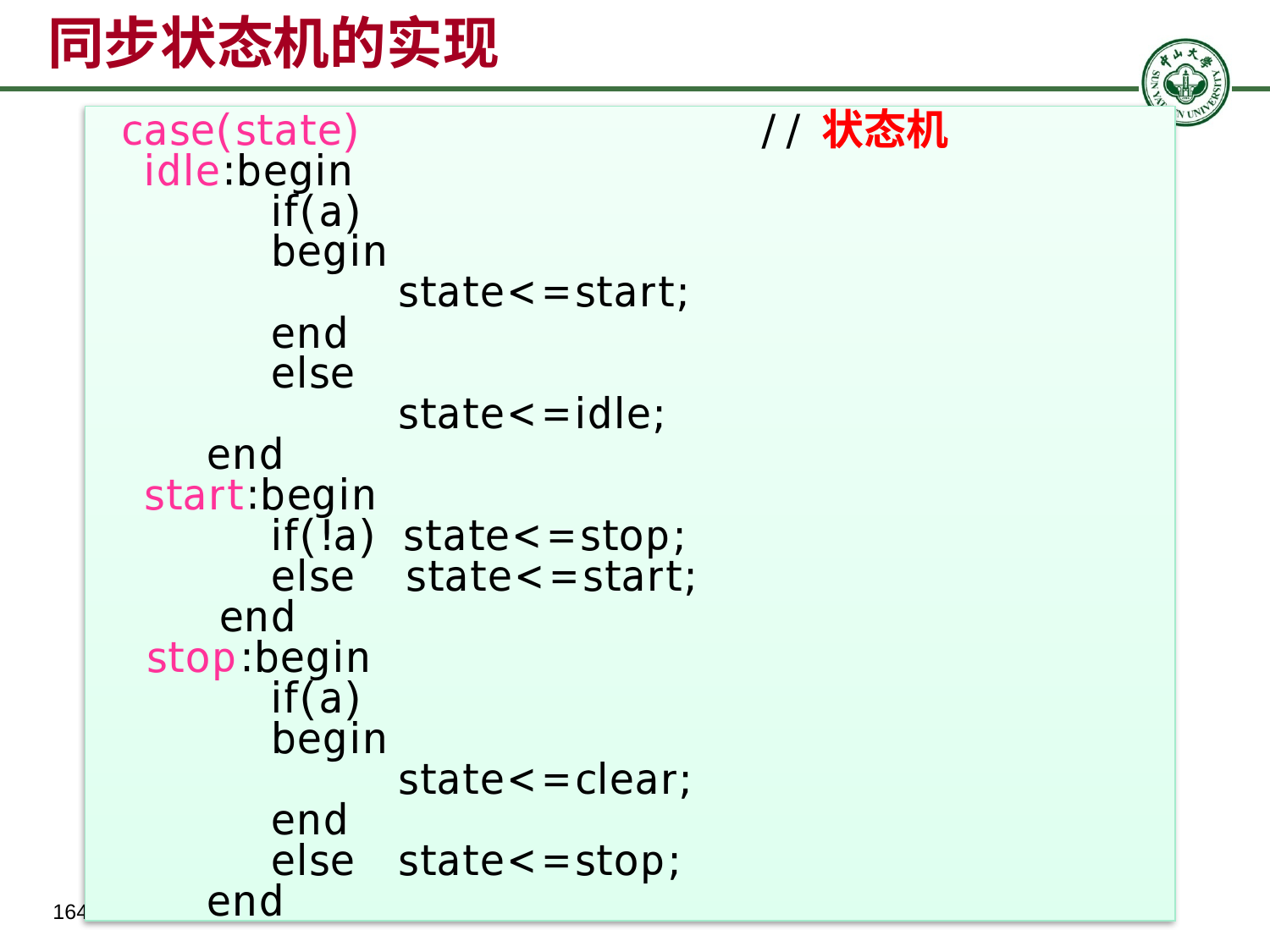

# 同步状态机的实现
  case(state)                                //状态机
	idle:begin
		if(a)
		begin
			state<=start;
		end
		else
			state<=idle;
	     end
	start:begin
		if(!a)  state<=stop;
		else    state<=start;
	      end
    stop:begin
		if(a)
		begin
			state<=clear;
		end
		else	state<=stop;
	     end